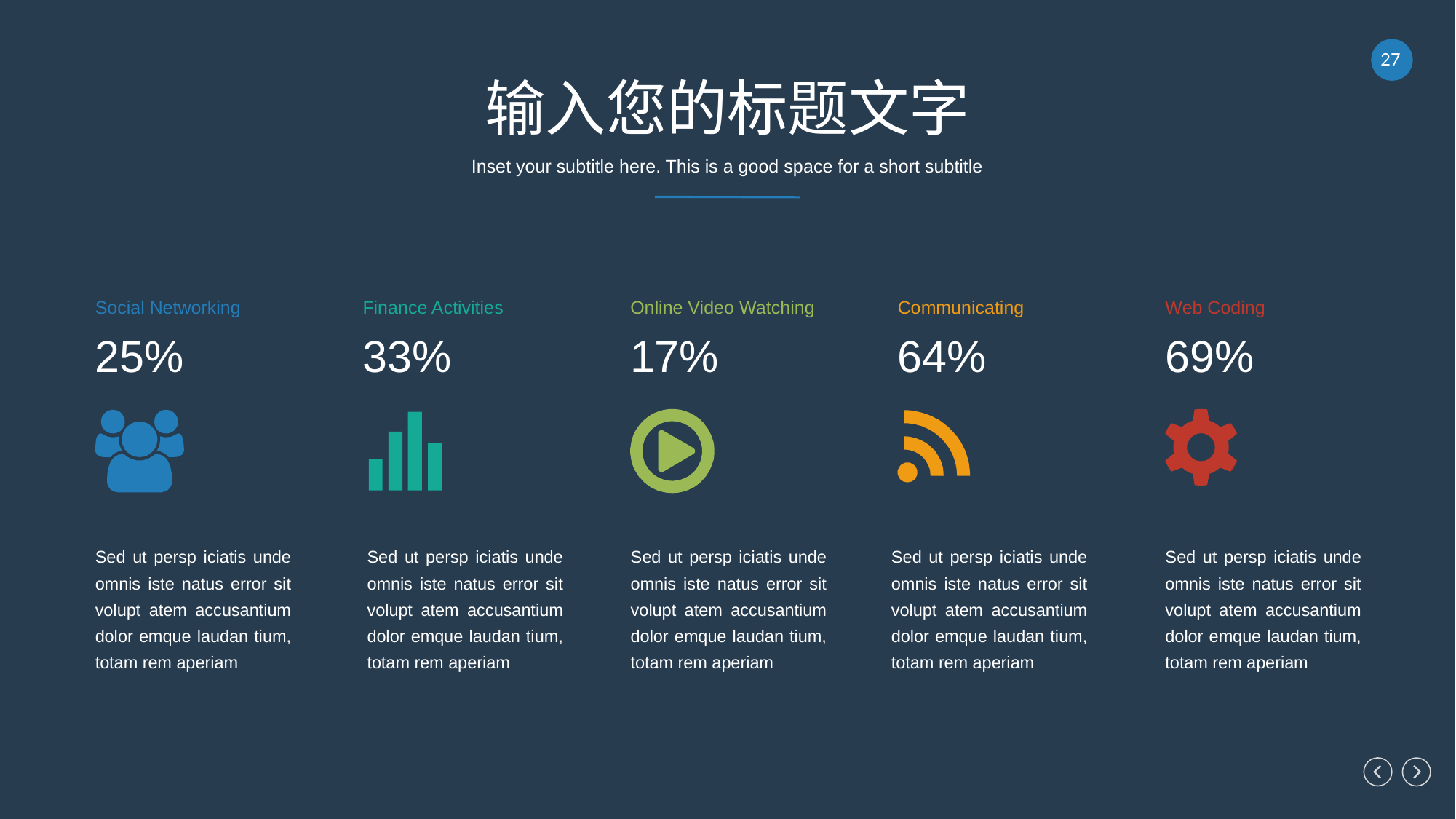

输入您的标题文字
Inset your subtitle here. This is a good space for a short subtitle
Online Video Watching
17%

Communicating
64%

Social Networking
25%

Finance Activities
33%

Web Coding
69%

Sed ut persp iciatis unde omnis iste natus error sit volupt atem accusantium dolor emque laudan tium, totam rem aperiam
Sed ut persp iciatis unde omnis iste natus error sit volupt atem accusantium dolor emque laudan tium, totam rem aperiam
Sed ut persp iciatis unde omnis iste natus error sit volupt atem accusantium dolor emque laudan tium, totam rem aperiam
Sed ut persp iciatis unde omnis iste natus error sit volupt atem accusantium dolor emque laudan tium, totam rem aperiam
Sed ut persp iciatis unde omnis iste natus error sit volupt atem accusantium dolor emque laudan tium, totam rem aperiam